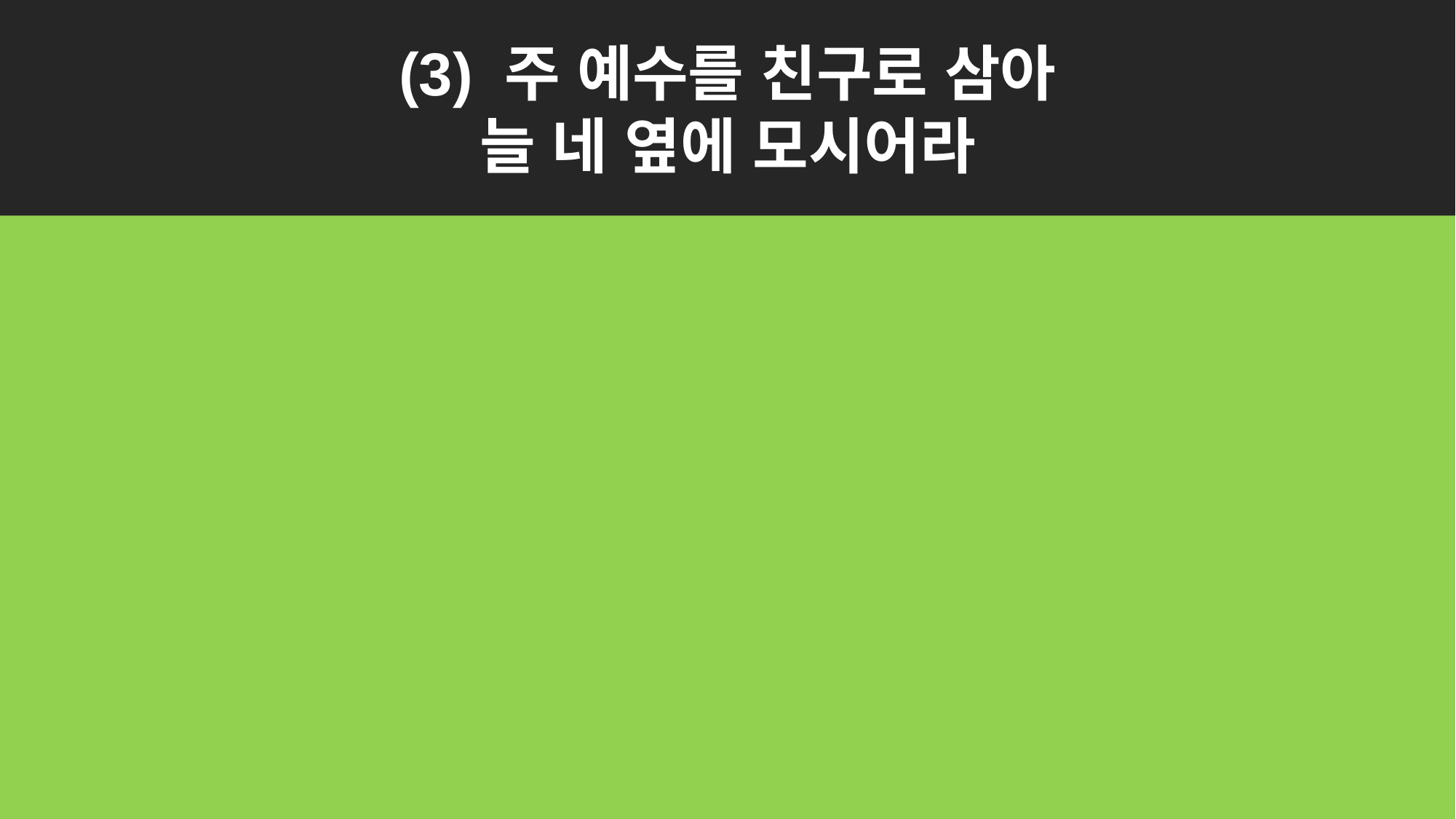

(3) 주 예수를 친구로 삼아
늘 네 옆에 모시어라